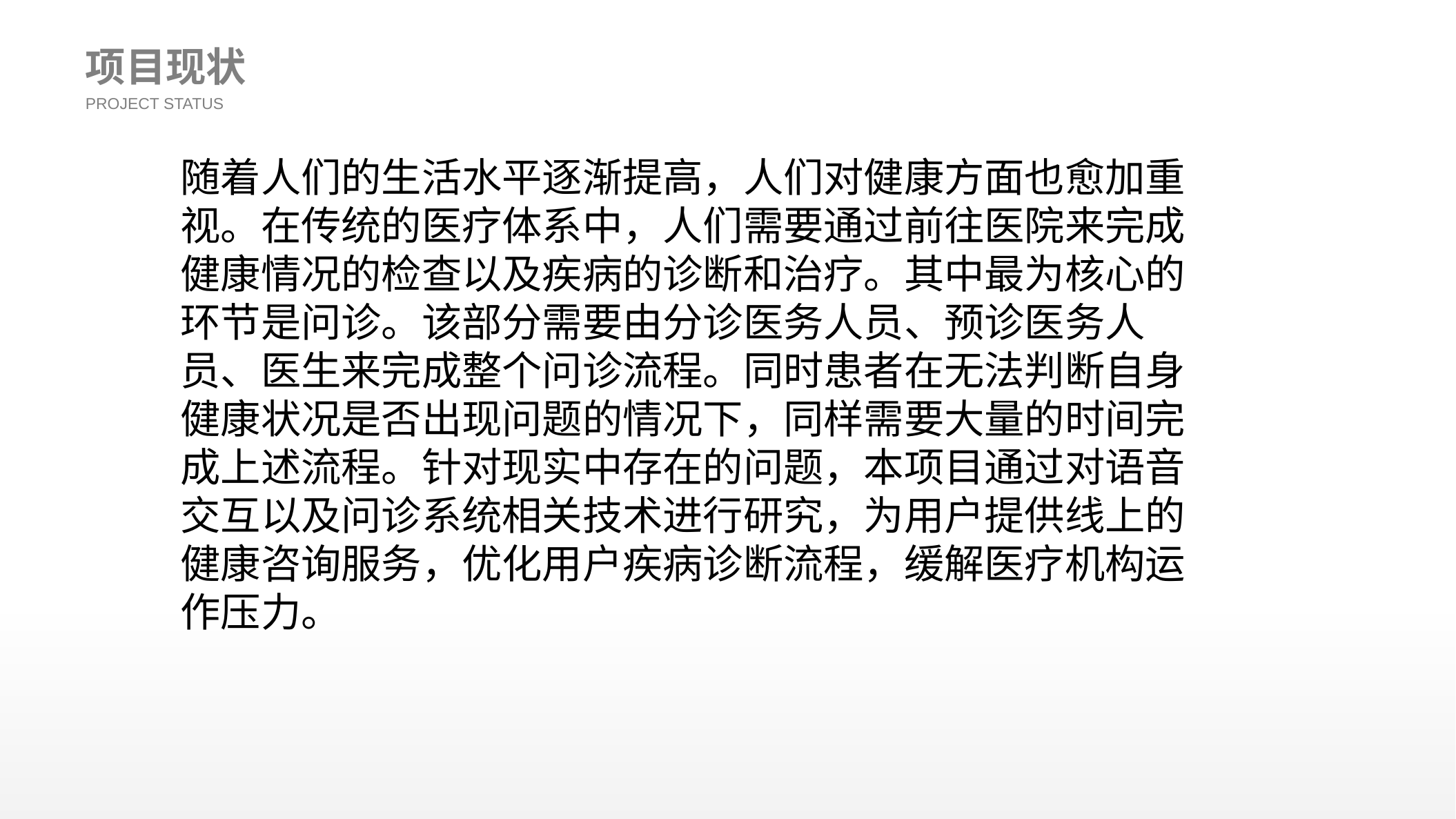

项目现状
PROJECT STATUS
随着人们的生活水平逐渐提高，人们对健康方面也愈加重视。在传统的医疗体系中，人们需要通过前往医院来完成健康情况的检查以及疾病的诊断和治疗。其中最为核心的环节是问诊。该部分需要由分诊医务人员、预诊医务人员、医生来完成整个问诊流程。同时患者在无法判断自身健康状况是否出现问题的情况下，同样需要大量的时间完成上述流程。针对现实中存在的问题，本项目通过对语音交互以及问诊系统相关技术进行研究，为用户提供线上的健康咨询服务，优化用户疾病诊断流程，缓解医疗机构运作压力。